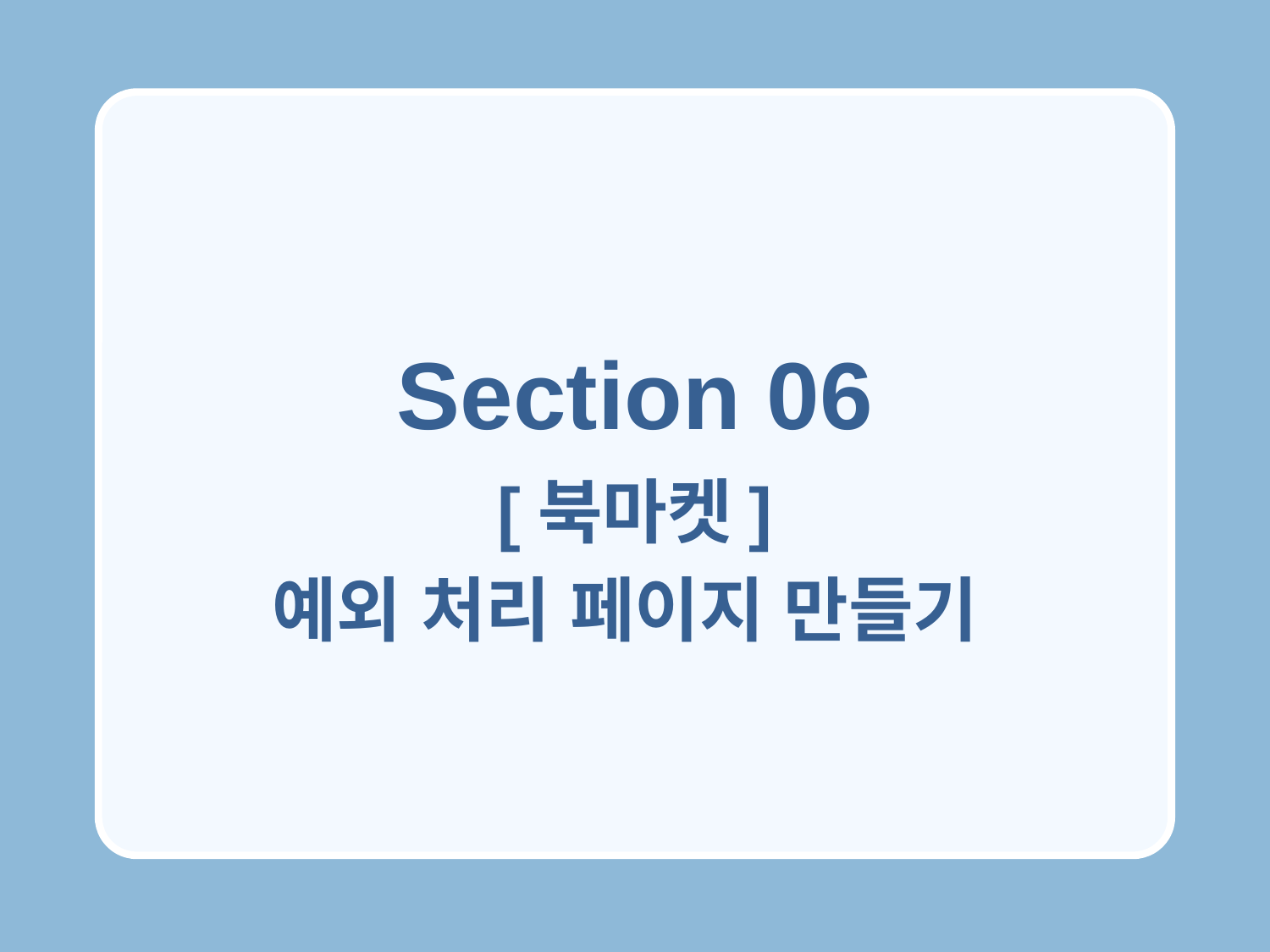

Section 06
[북마켓]
예외 처리 페이지 만들기